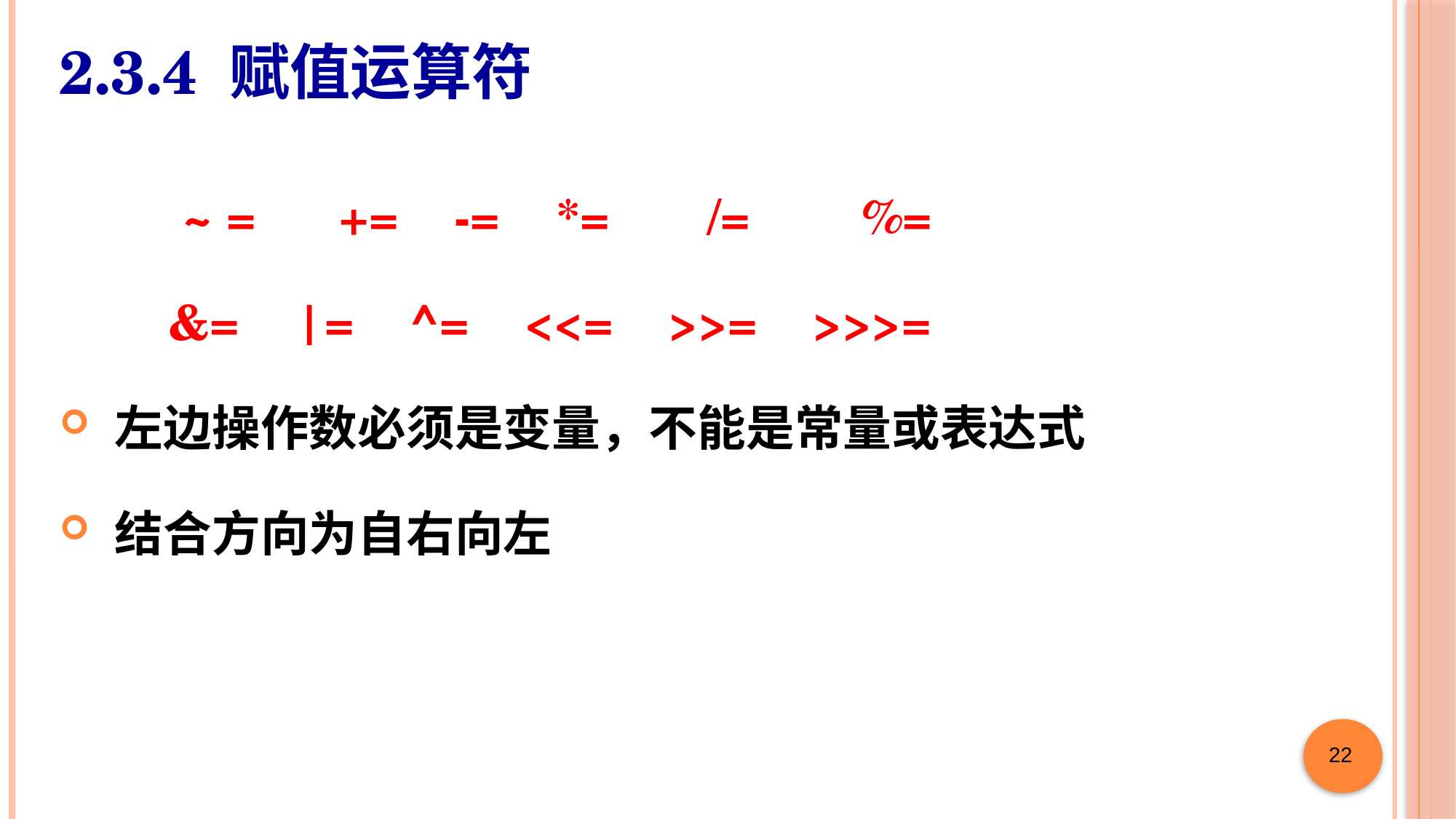

# 2.3.4 赋值运算符
	 ~ =      +=    -=    *=       /=        %=
	&=    |=    ^=    <<=    >>=    >>>=
 左边操作数必须是变量，不能是常量或表达式
 结合方向为自右向左

22